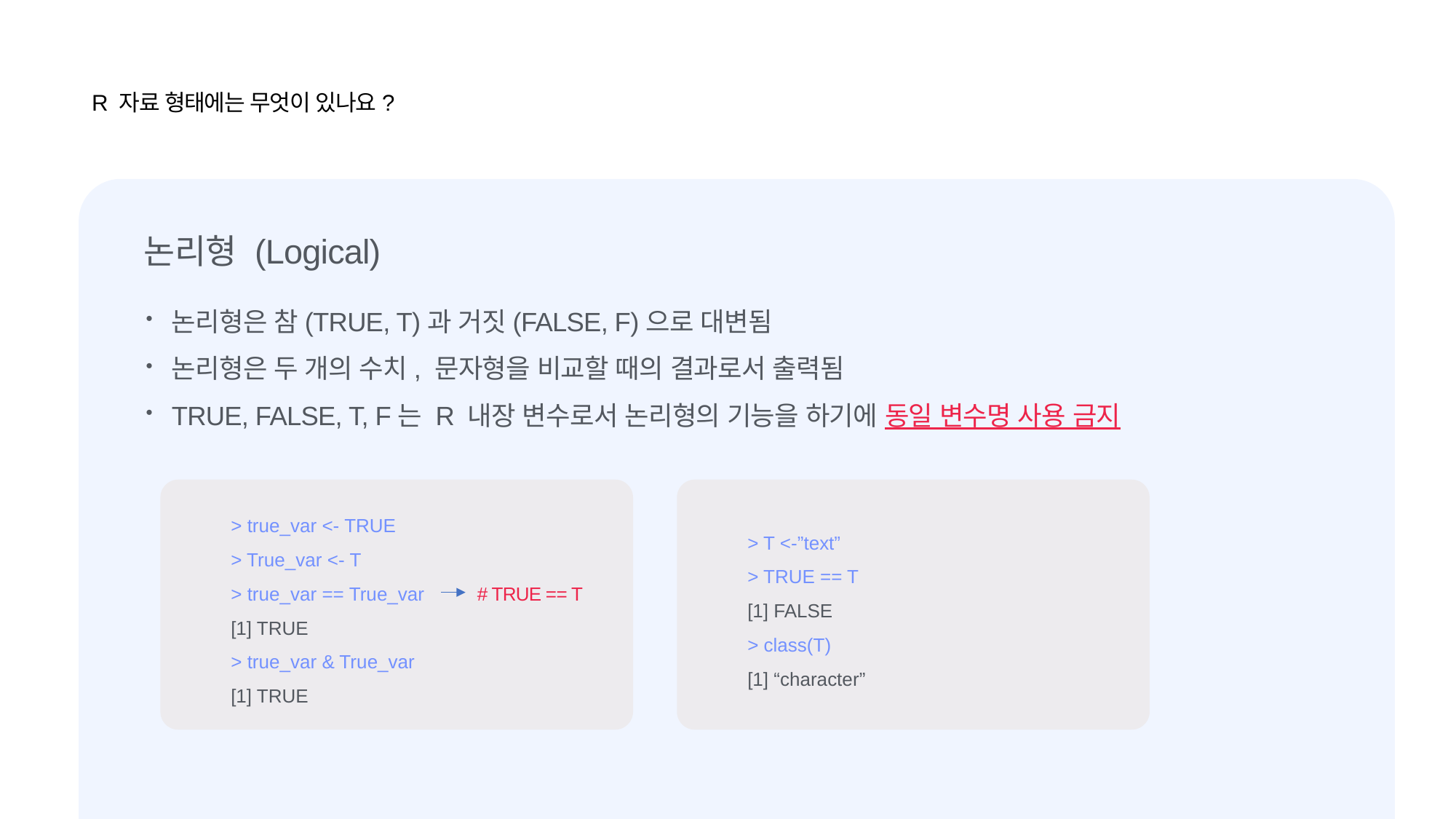

R 자료 형태에는 무엇이 있나요?

논리형 (Logical)
논리형은 참(TRUE, T)과 거짓(FALSE, F)으로 대변됨
논리형은 두 개의 수치, 문자형을 비교할 때의 결과로서 출력됨
TRUE, FALSE, T, F는 R 내장 변수로서 논리형의 기능을 하기에 동일 변수명 사용 금지
> true_var <- TRUE
> True_var <- T
> true_var == True_var
[1] TRUE
> true_var & True_var
[1] TRUE
> T <-”text”
> TRUE == T
[1] FALSE
> class(T)
[1] “character”
# TRUE == T
25